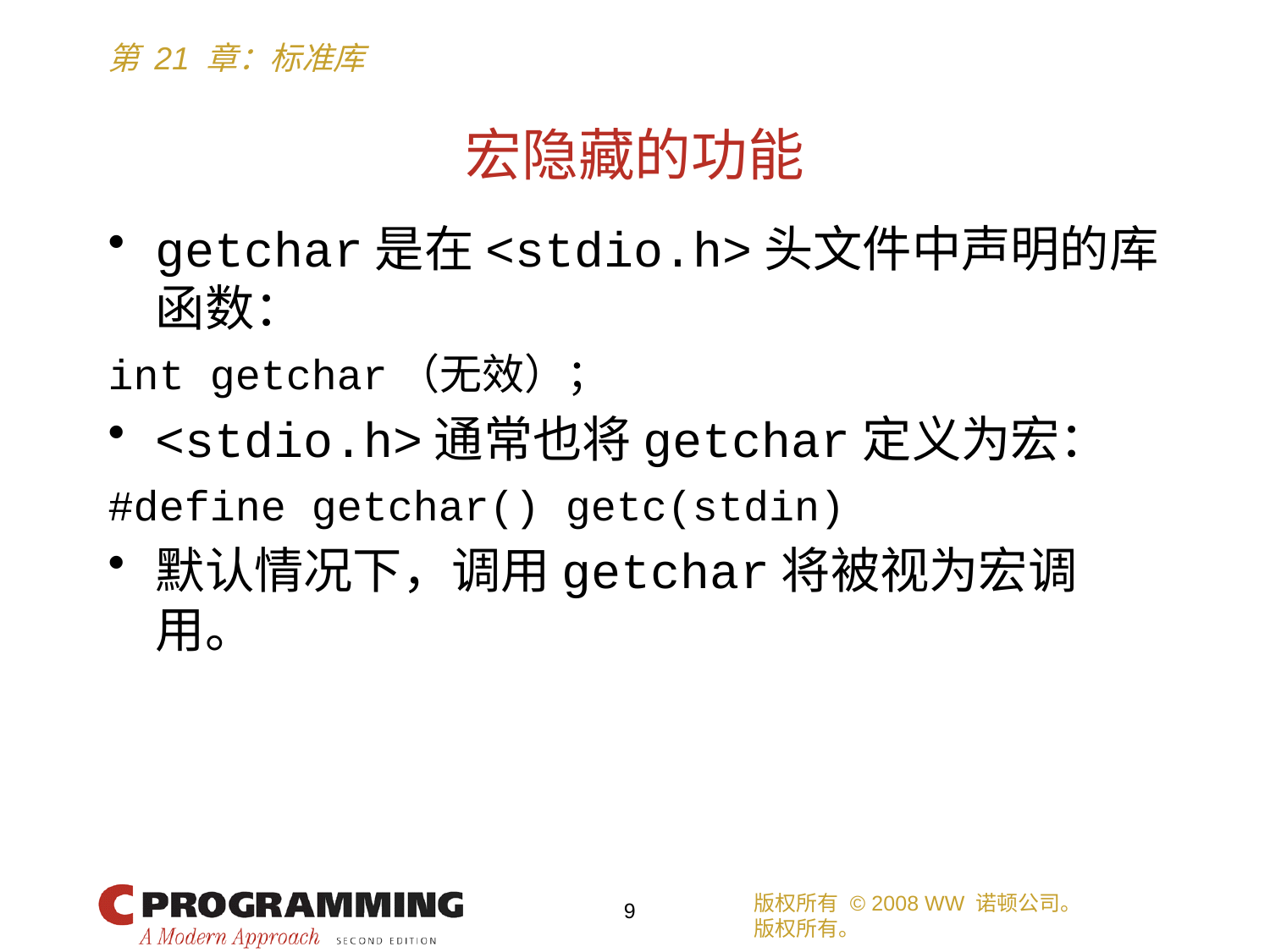

# 宏隐藏的功能
getchar是在<stdio.h>头文件中声明的库函数：
int getchar（无效）；
<stdio.h>通常也将getchar定义为宏：
#define getchar() getc(stdin)
默认情况下，调用getchar将被视为宏调用。

版权所有 © 2008 WW 诺顿公司。
版权所有。
9